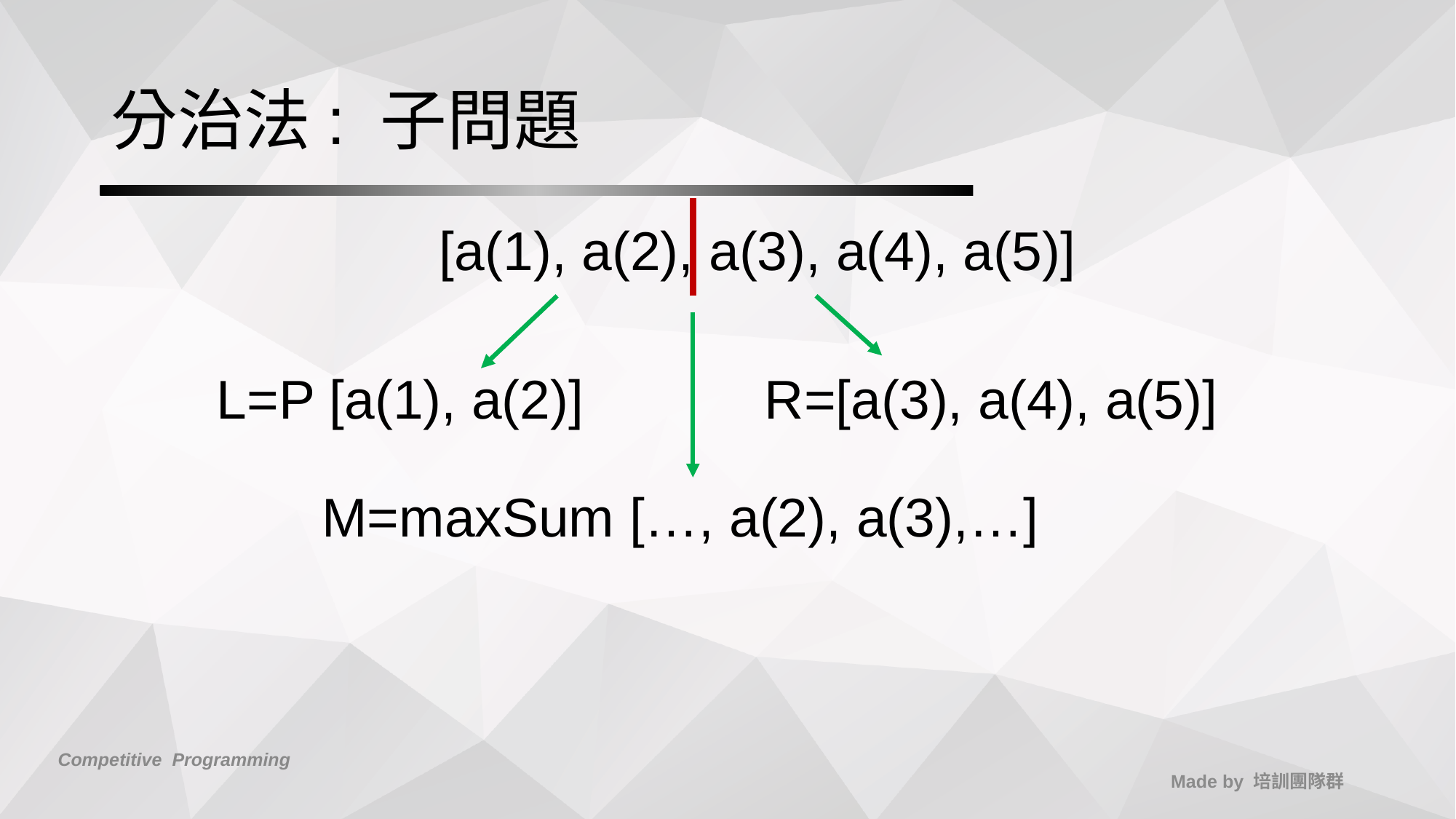

# 分治法: 子問題
    [a(1), a(2), a(3), a(4), a(5)]

       L=P [a(1), a(2)]            R=[a(3), a(4), a(5)]
              M=maxSum […, a(2), a(3),…]